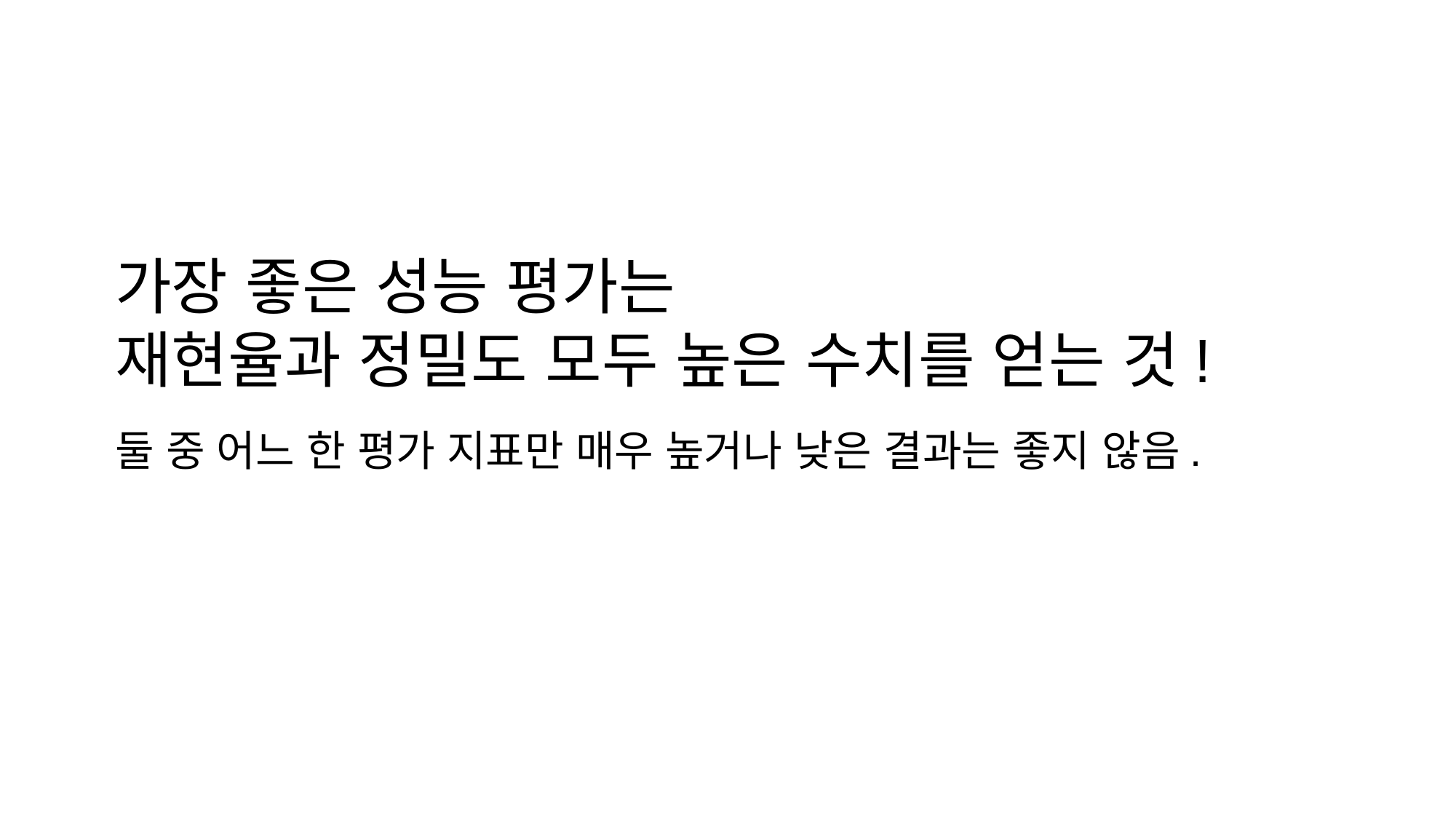

# 가장 좋은 성능 평가는 재현율과 정밀도 모두 높은 수치를 얻는 것!
둘 중 어느 한 평가 지표만 매우 높거나 낮은 결과는 좋지 않음.